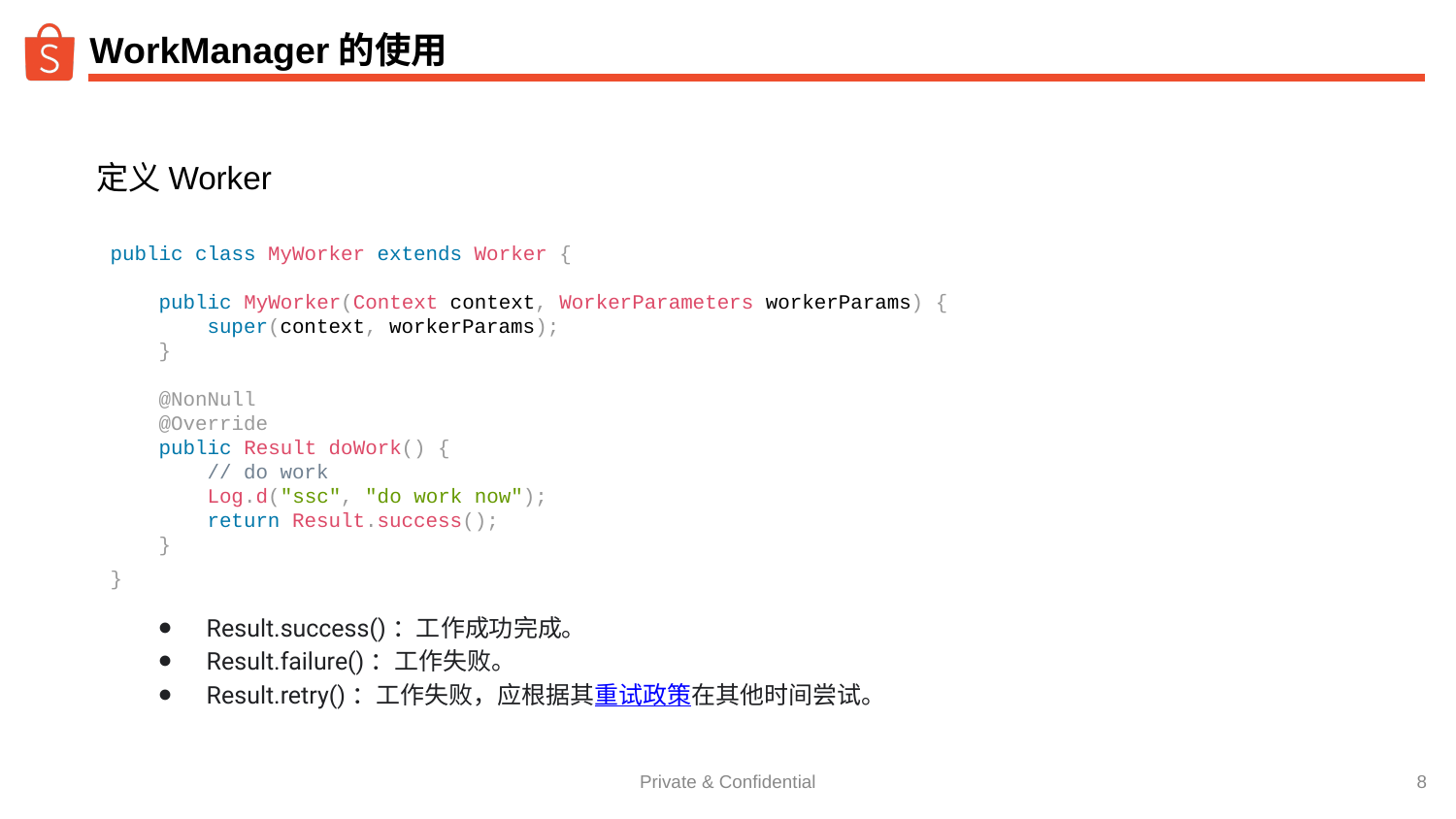

# WorkManager的使用
定义Worker
public class MyWorker extends Worker {

    public MyWorker(Context context, WorkerParameters workerParams) {
        super(context, workerParams);
    }

    @NonNull
    @Override
    public Result doWork() {
        // do work
        Log.d("ssc", "do work now");
        return Result.success();
    }
}

简介
Result.success()：工作成功完成。
Result.failure()：工作失败。
Result.retry()：工作失败，应根据其重试政策在其他时间尝试。
8